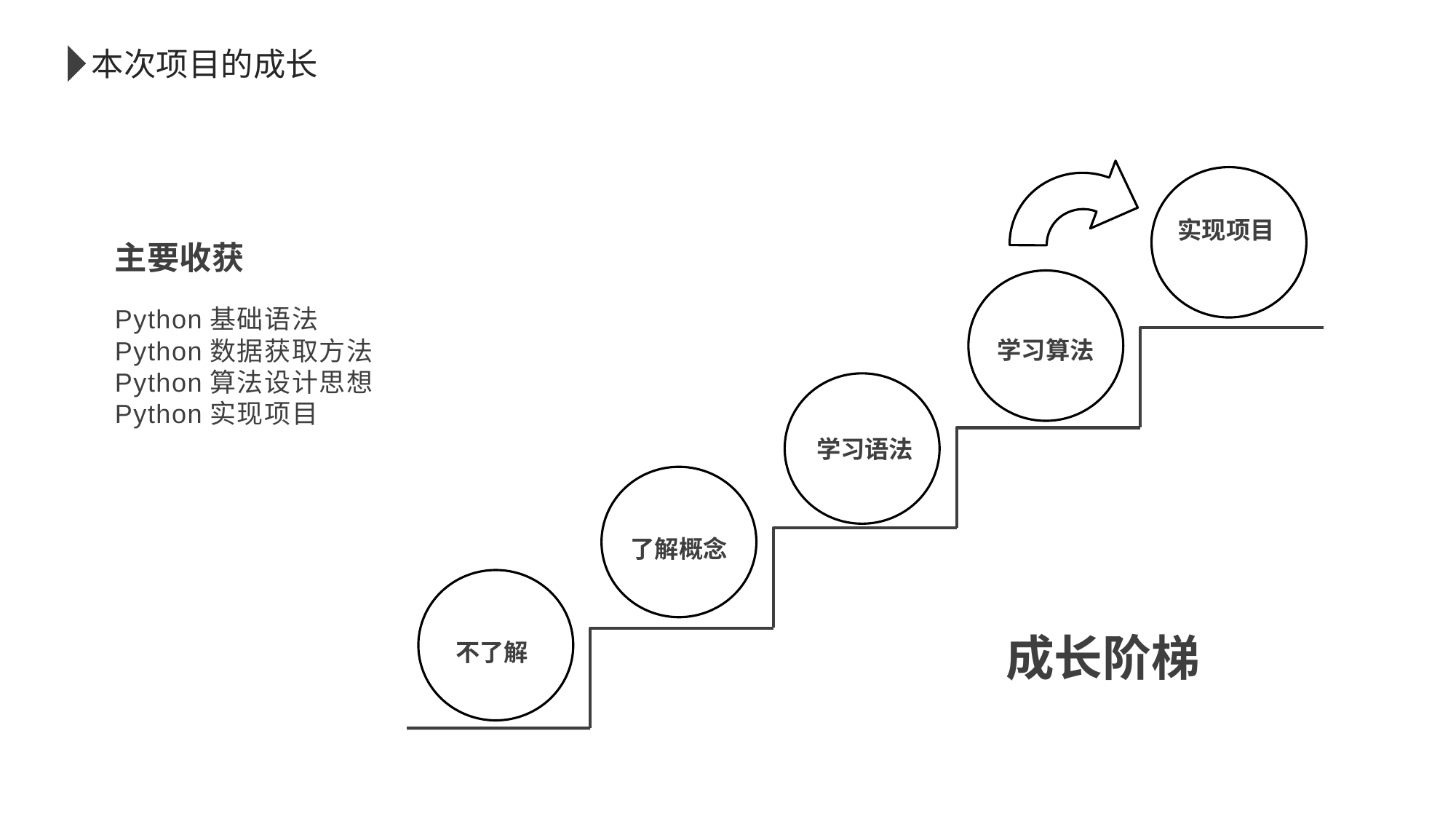

本次项目的成长

实现项目

主要收获

Python基础语法
Python数据获取方法
Python算法设计思想
Python实现项目

学习算法

学习语法

了解概念

不了解
成长阶梯